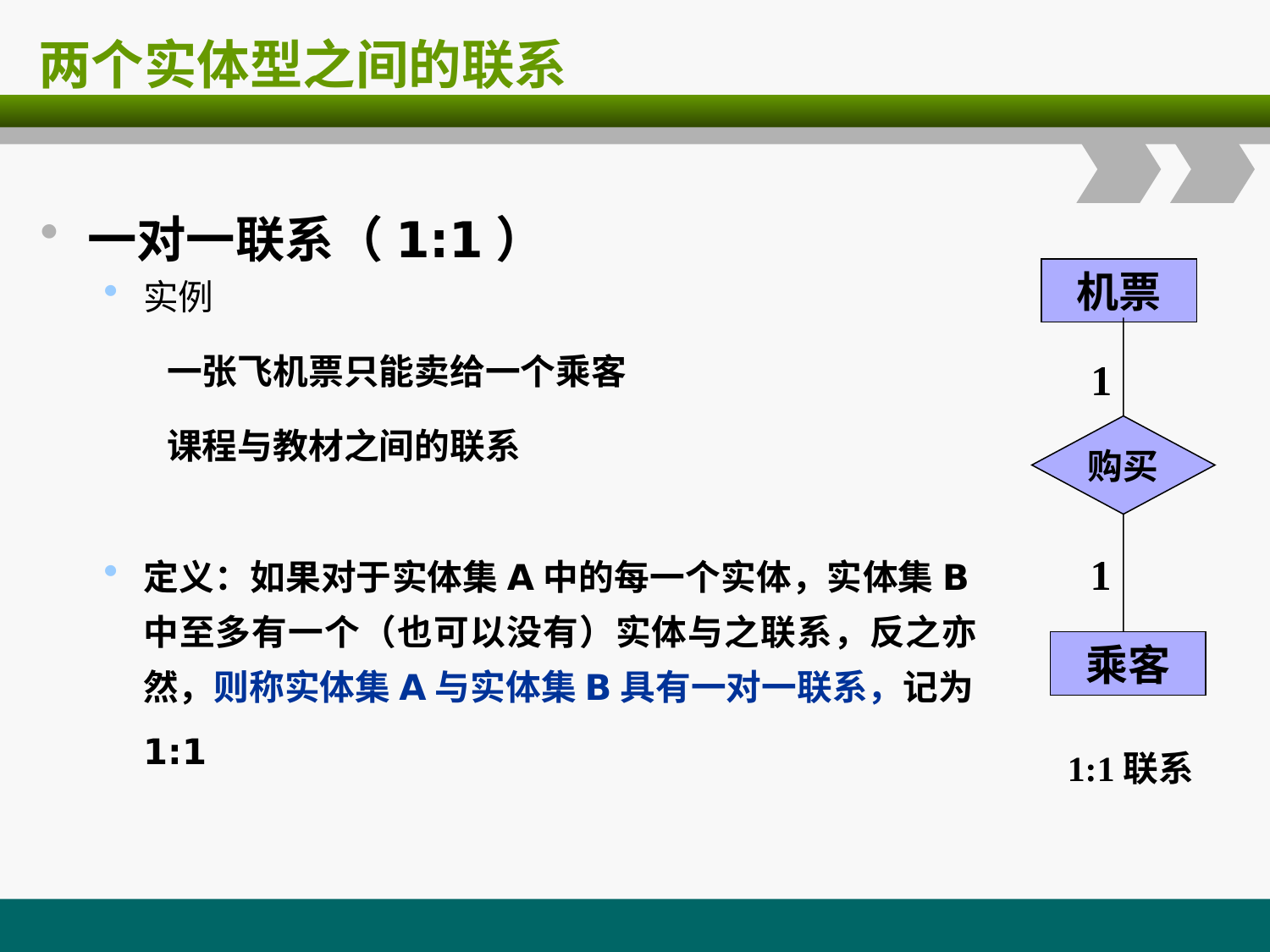

# 两个实体型之间的联系
一对一联系（1:1）
实例
一张飞机票只能卖给一个乘客
课程与教材之间的联系

定义：如果对于实体集A中的每一个实体，实体集B中至多有一个（也可以没有）实体与之联系，反之亦然，则称实体集A与实体集B具有一对一联系，记为1:1
机票

1
购买

1
乘客
1:1联系